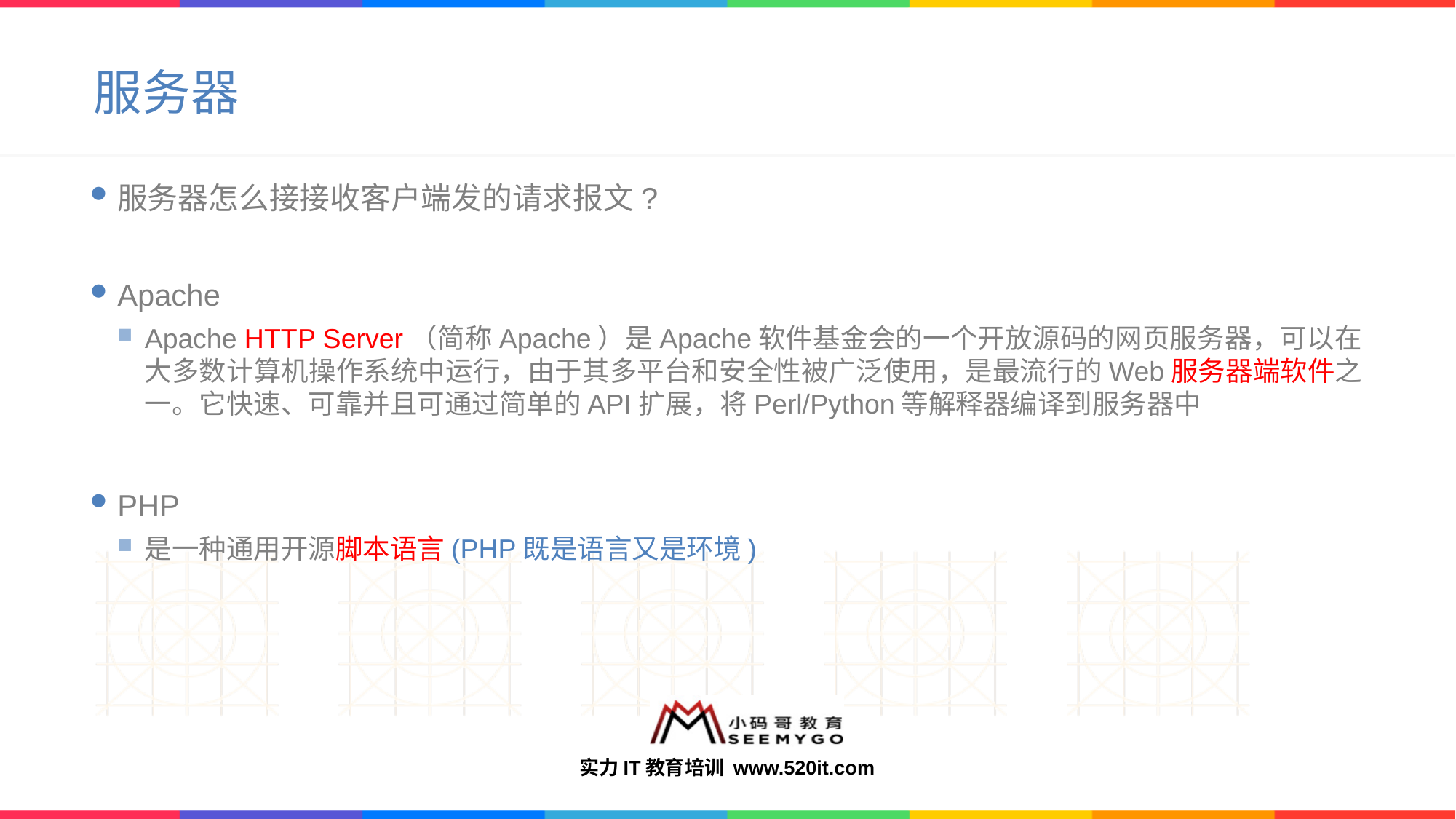

# 服务器
服务器怎么接接收客户端发的请求报文?

Apache
Apache HTTP Server（简称Apache）是Apache软件基金会的一个开放源码的网页服务器，可以在大多数计算机操作系统中运行，由于其多平台和安全性被广泛使用，是最流行的Web服务器端软件之一。它快速、可靠并且可通过简单的API扩展，将Perl/Python等解释器编译到服务器中

PHP
是一种通用开源脚本语言(PHP既是语言又是环境)